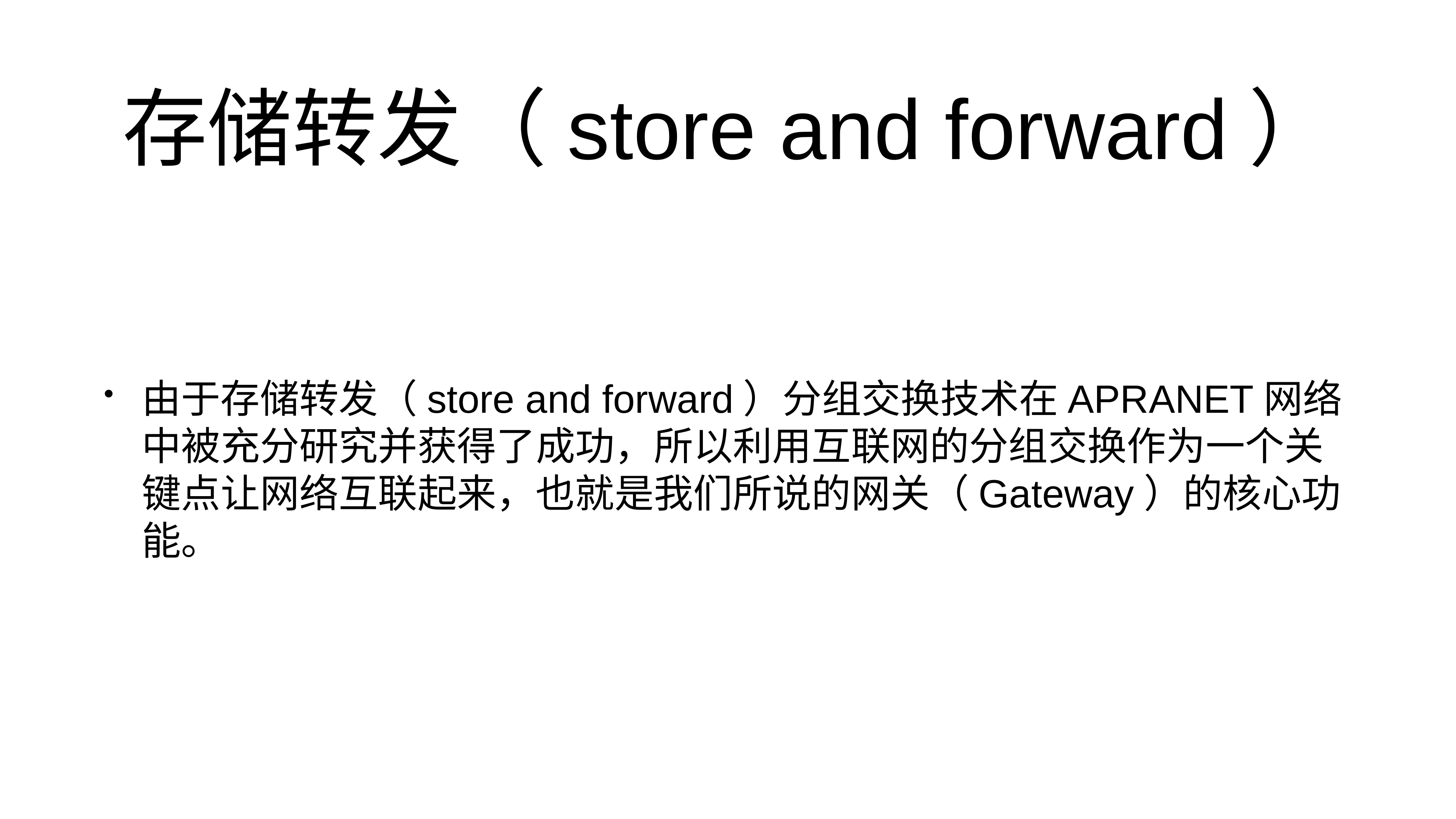

# 存储转发（store and forward）
由于存储转发（store and forward）分组交换技术在APRANET网络中被充分研究并获得了成功，所以利用互联网的分组交换作为一个关键点让网络互联起来，也就是我们所说的网关（Gateway）的核心功能。